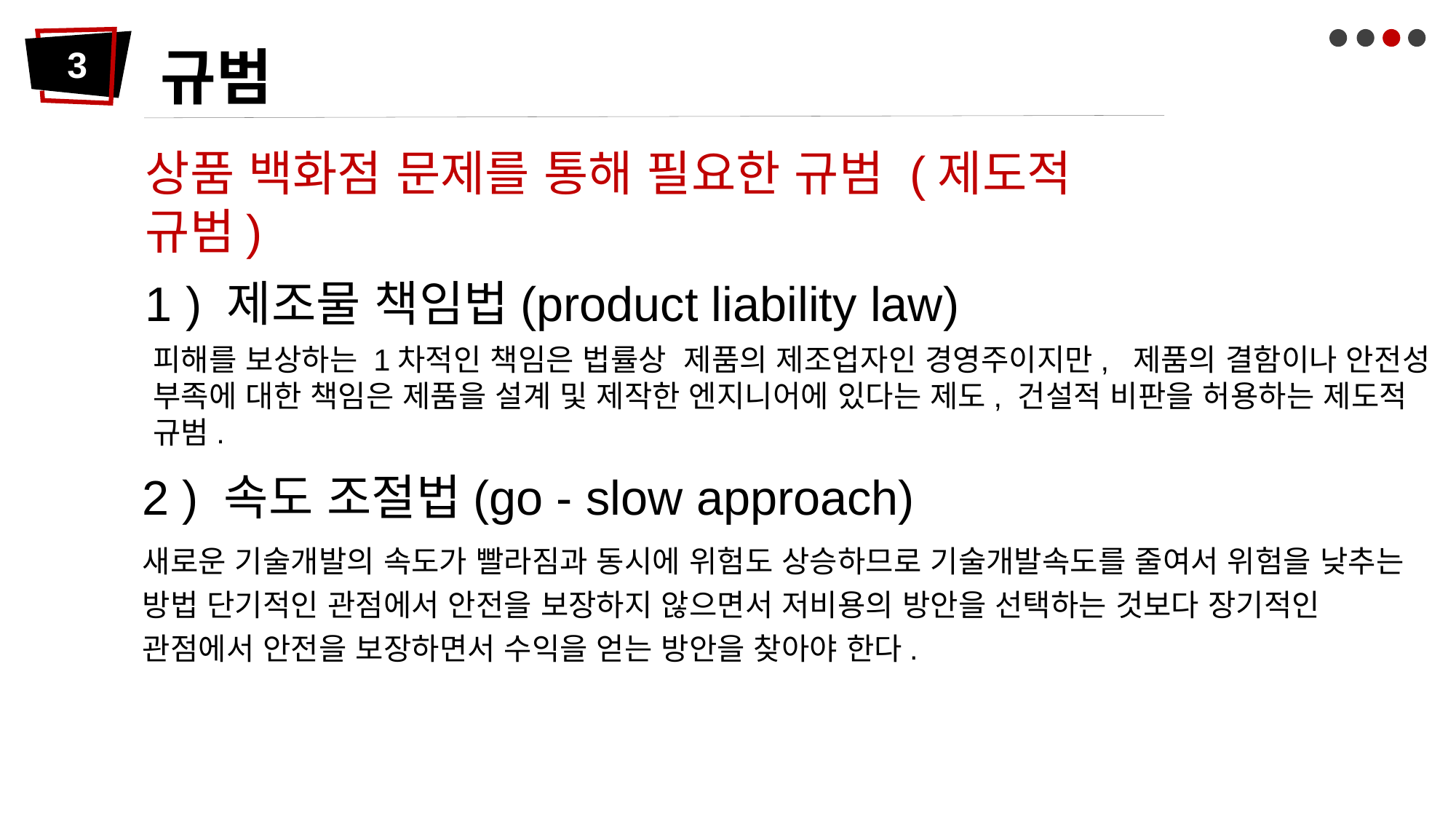

규범
3
상품 백화점 문제를 통해 필요한 규범 (제도적 규범)
1 ) 제조물 책임법(product liability law)
피해를 보상하는 1차적인 책임은 법률상  제품의 제조업자인 경영주이지만,  제품의 결함이나 안전성 부족에 대한 책임은 제품을 설계 및 제작한 엔지니어에 있다는 제도, 건설적 비판을 허용하는 제도적 규범.
2 ) 속도 조절법(go - slow approach)
새로운 기술개발의 속도가 빨라짐과 동시에 위험도 상승하므로 기술개발속도를 줄여서 위험을 낮추는 방법 단기적인 관점에서 안전을 보장하지 않으면서 저비용의 방안을 선택하는 것보다 장기적인 관점에서 안전을 보장하면서 수익을 얻는 방안을 찾아야 한다.